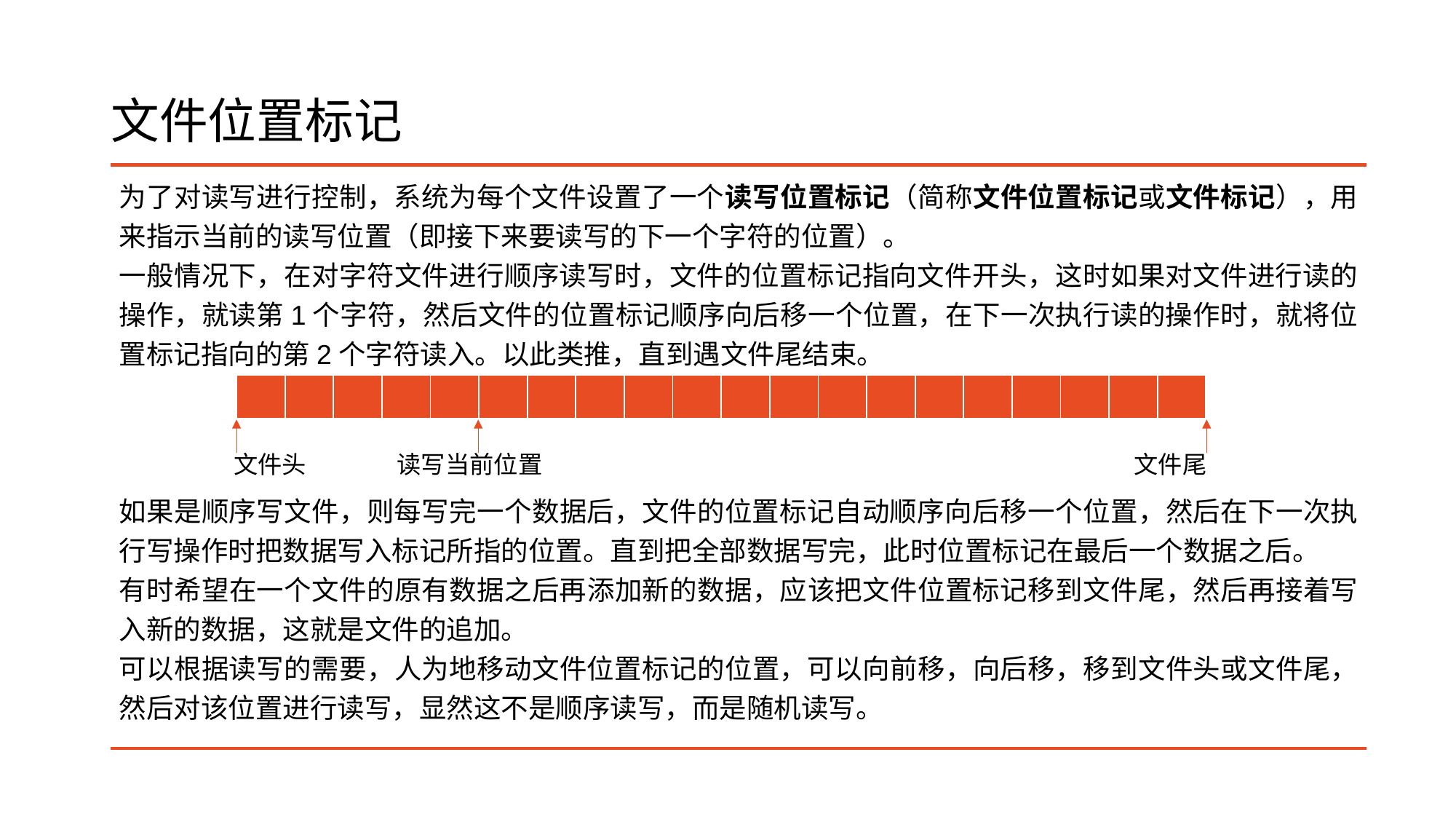

# 文件位置标记
为了对读写进行控制，系统为每个文件设置了一个读写位置标记（简称文件位置标记或文件标记），用来指示当前的读写位置（即接下来要读写的下一个字符的位置）。
一般情况下，在对字符文件进行顺序读写时，文件的位置标记指向文件开头，这时如果对文件进行读的操作，就读第1个字符，然后文件的位置标记顺序向后移一个位置，在下一次执行读的操作时，就将位置标记指向的第2个字符读入。以此类推，直到遇文件尾结束。

如果是顺序写文件，则每写完一个数据后，文件的位置标记自动顺序向后移一个位置，然后在下一次执行写操作时把数据写入标记所指的位置。直到把全部数据写完，此时位置标记在最后一个数据之后。
有时希望在一个文件的原有数据之后再添加新的数据，应该把文件位置标记移到文件尾，然后再接着写入新的数据，这就是文件的追加。
可以根据读写的需要，人为地移动文件位置标记的位置，可以向前移，向后移，移到文件头或文件尾，然后对该位置进行读写，显然这不是顺序读写，而是随机读写。
|  |  |  |  |  |  |  |  |  |  |  |  |  |  |  |  |  |  |  |  |
| --- | --- | --- | --- | --- | --- | --- | --- | --- | --- | --- | --- | --- | --- | --- | --- | --- | --- | --- | --- |
文件头	          读写当前位置						     文件尾